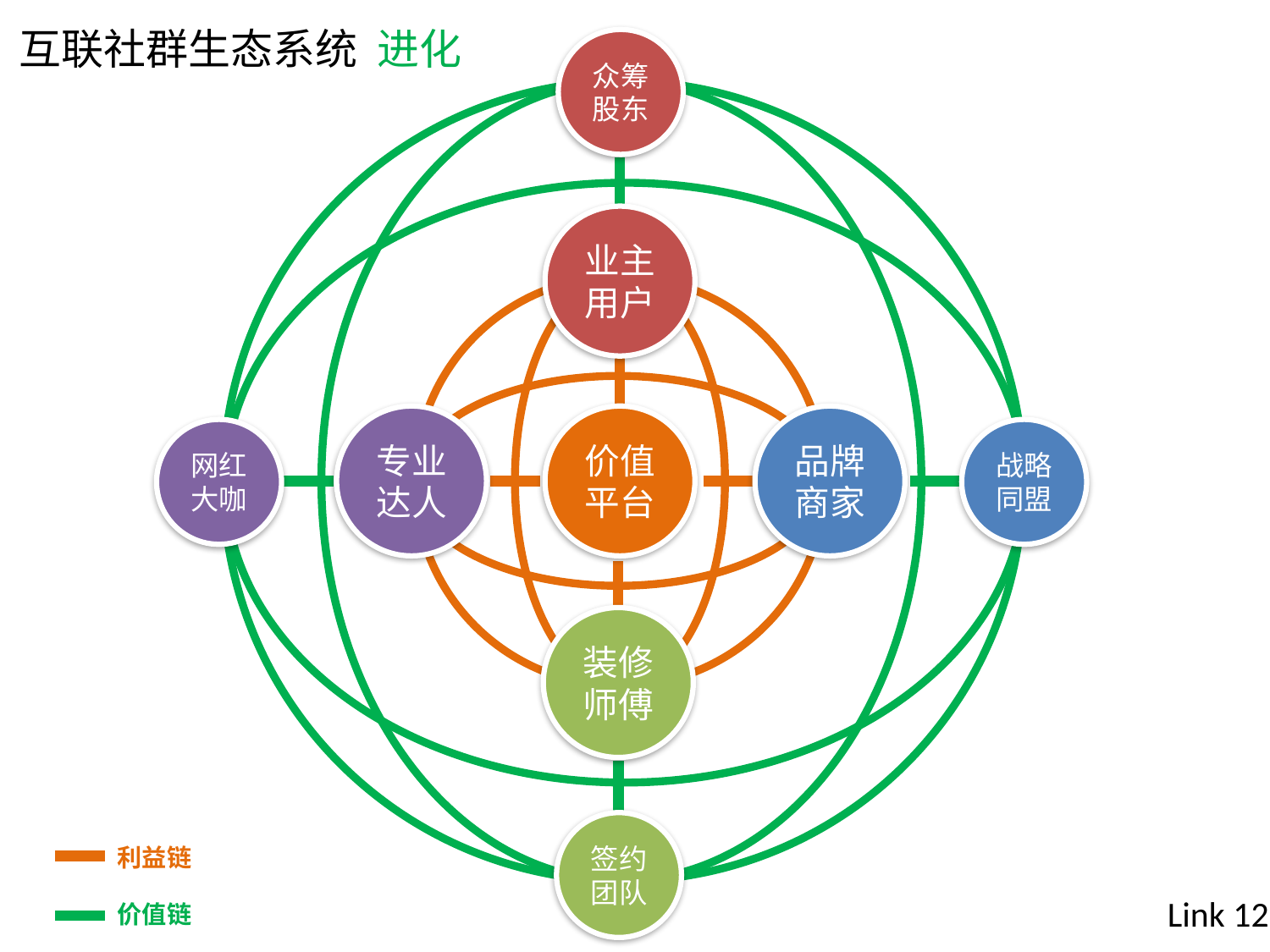

互联社群生态系统
进化
众筹股东

业主用户

专业达人
价值平台
品牌商家
网红大咖
战略同盟
装修师傅
签约团队
利益链
Link 12
价值链